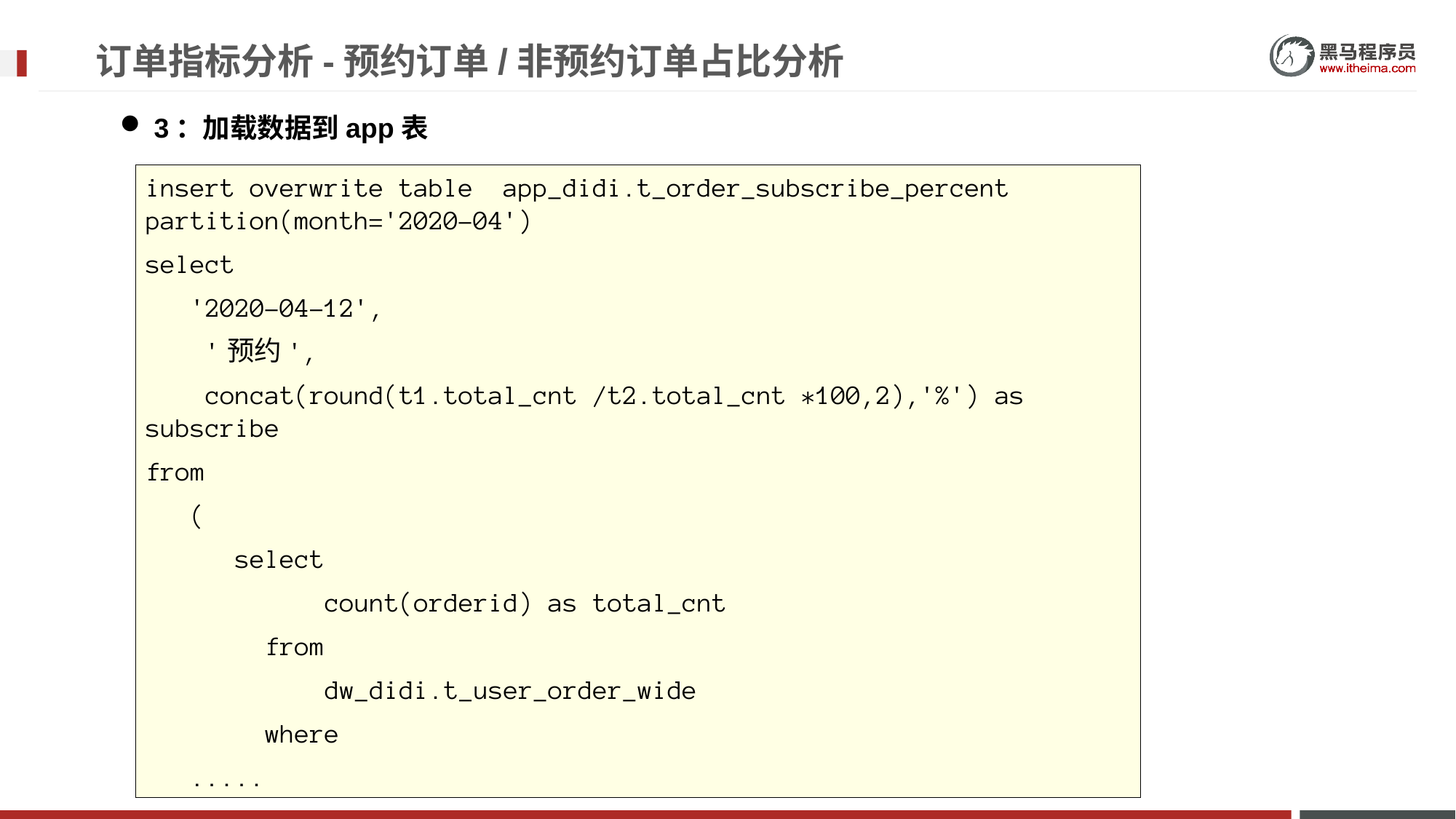

# 订单指标分析-预约订单/非预约订单占比分析
3：加载数据到app表
insert overwrite table  app_didi.t_order_subscribe_percent partition(month='2020-04')
select
   '2020-04-12',
    '预约',
    concat(round(t1.total_cnt /t2.total_cnt *100,2),'%') as subscribe
from
   (
      select
            count(orderid) as total_cnt
        from
            dw_didi.t_user_order_wide
        where
   .....